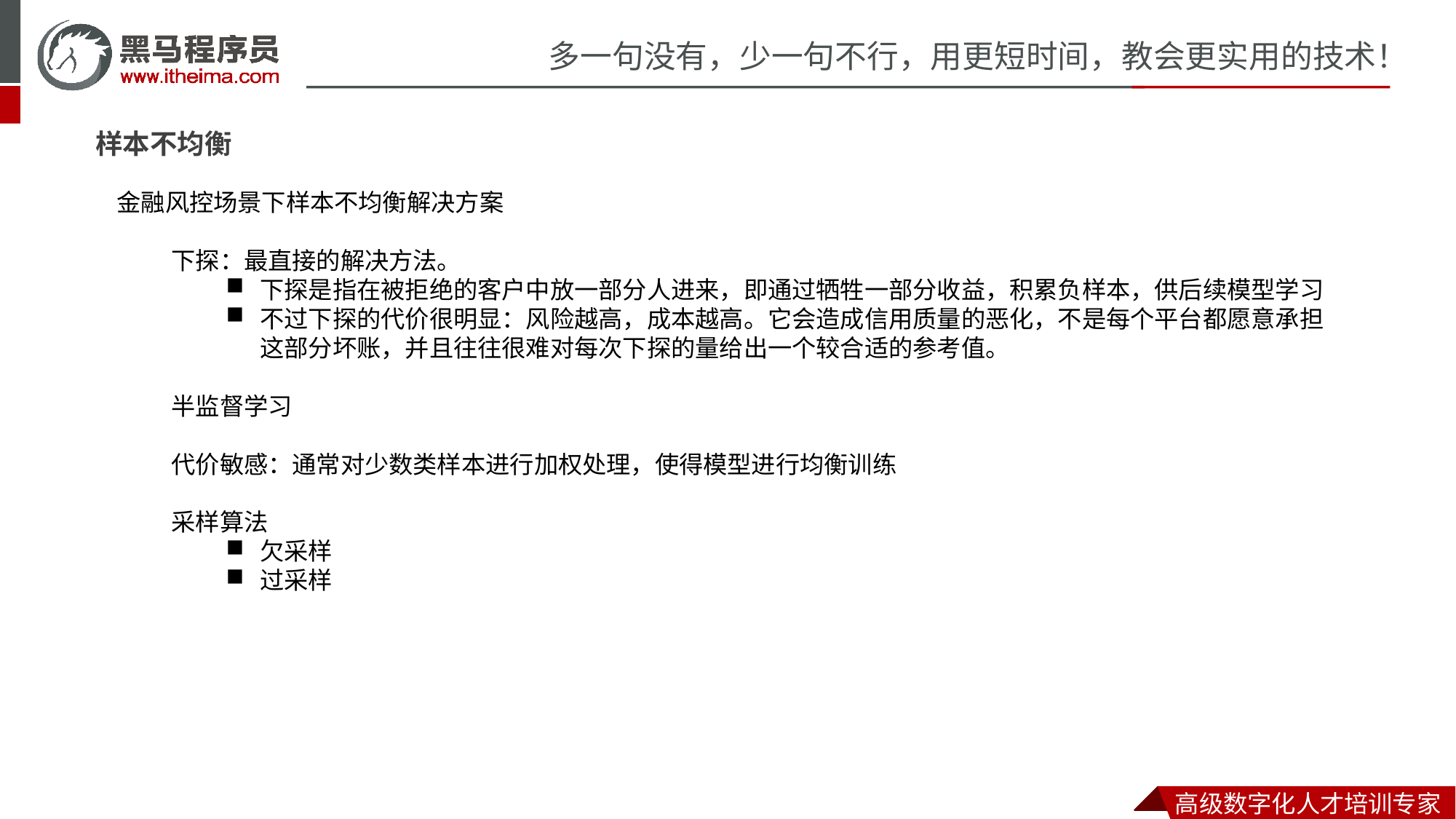

样本不均衡
金融风控场景下样本不均衡解决方案

下探：最直接的解决方法。
下探是指在被拒绝的客户中放一部分人进来，即通过牺牲一部分收益，积累负样本，供后续模型学习
不过下探的代价很明显：风险越高，成本越高。它会造成信用质量的恶化，不是每个平台都愿意承担这部分坏账，并且往往很难对每次下探的量给出一个较合适的参考值。

半监督学习

代价敏感：通常对少数类样本进行加权处理，使得模型进行均衡训练

采样算法
欠采样
过采样